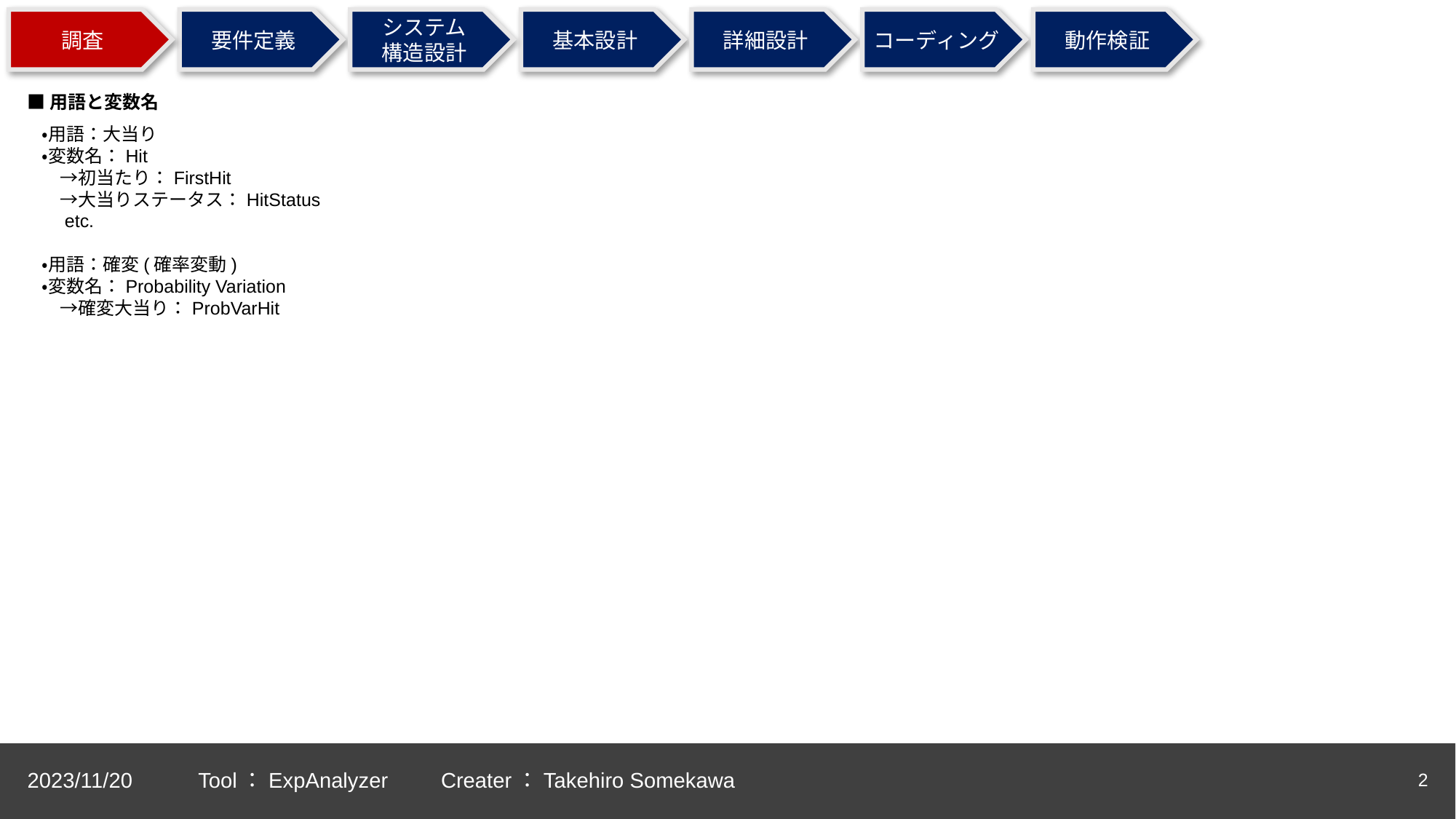

調査
要件定義
システム
構造設計
基本設計
詳細設計
コーディング
動作検証
■用語と変数名
・用語：大当り
・変数名：Hit
　→初当たり：FirstHit
　→大当りステータス：HitStatus
　etc.

・用語：確変(確率変動)
・変数名：Probability Variation
　→確変大当り：ProbVarHit
Tool：ExpAnalyzer　　Creater：Takehiro Somekawa
2
2023/11/20